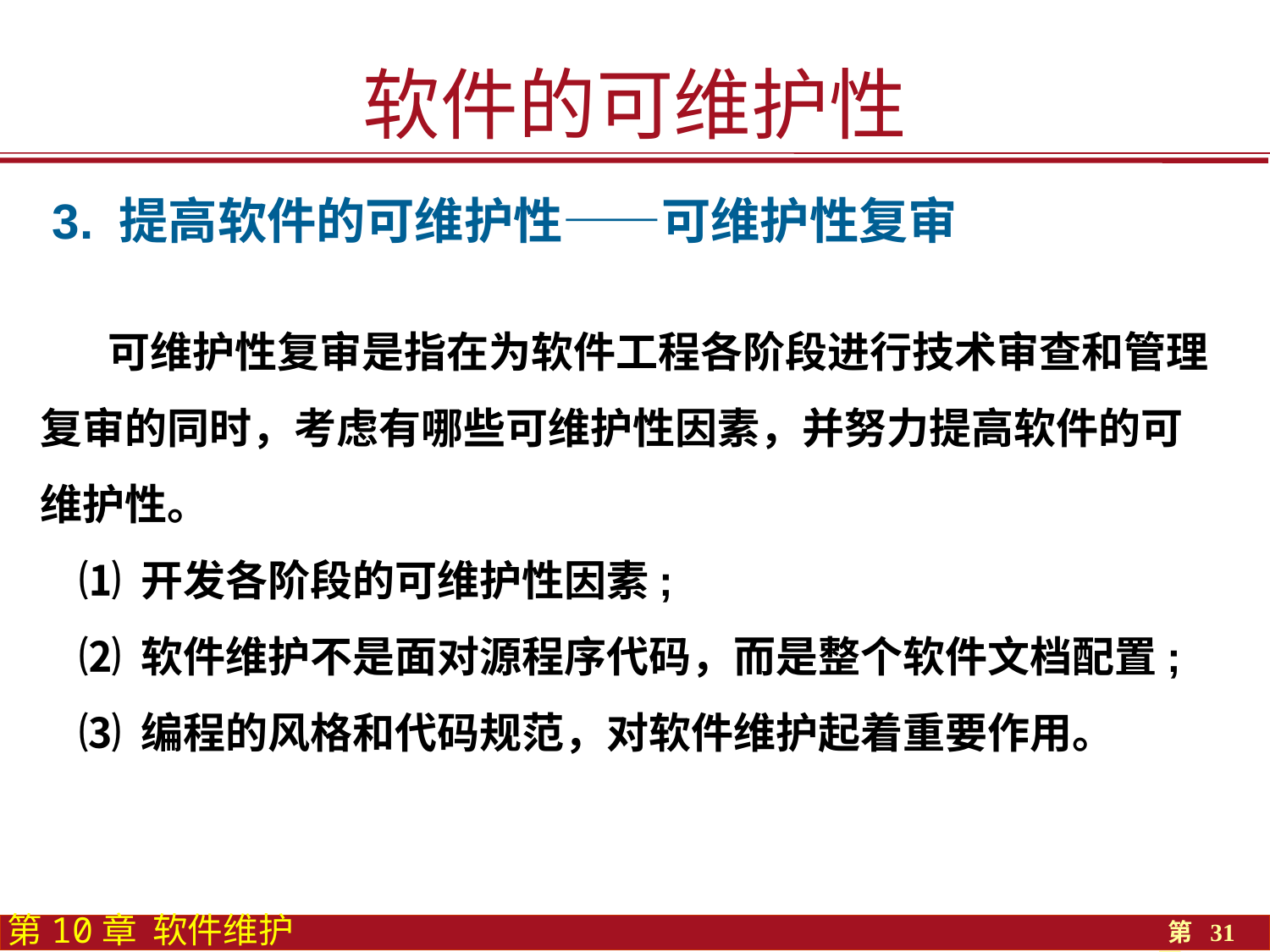

软件的可维护性
3. 提高软件的可维护性——可维护性复审
  可维护性复审是指在为软件工程各阶段进行技术审查和管理复审的同时，考虑有哪些可维护性因素，并努力提高软件的可维护性。
⑴ 开发各阶段的可维护性因素;
⑵ 软件维护不是面对源程序代码，而是整个软件文档配置;
⑶ 编程的风格和代码规范，对软件维护起着重要作用。